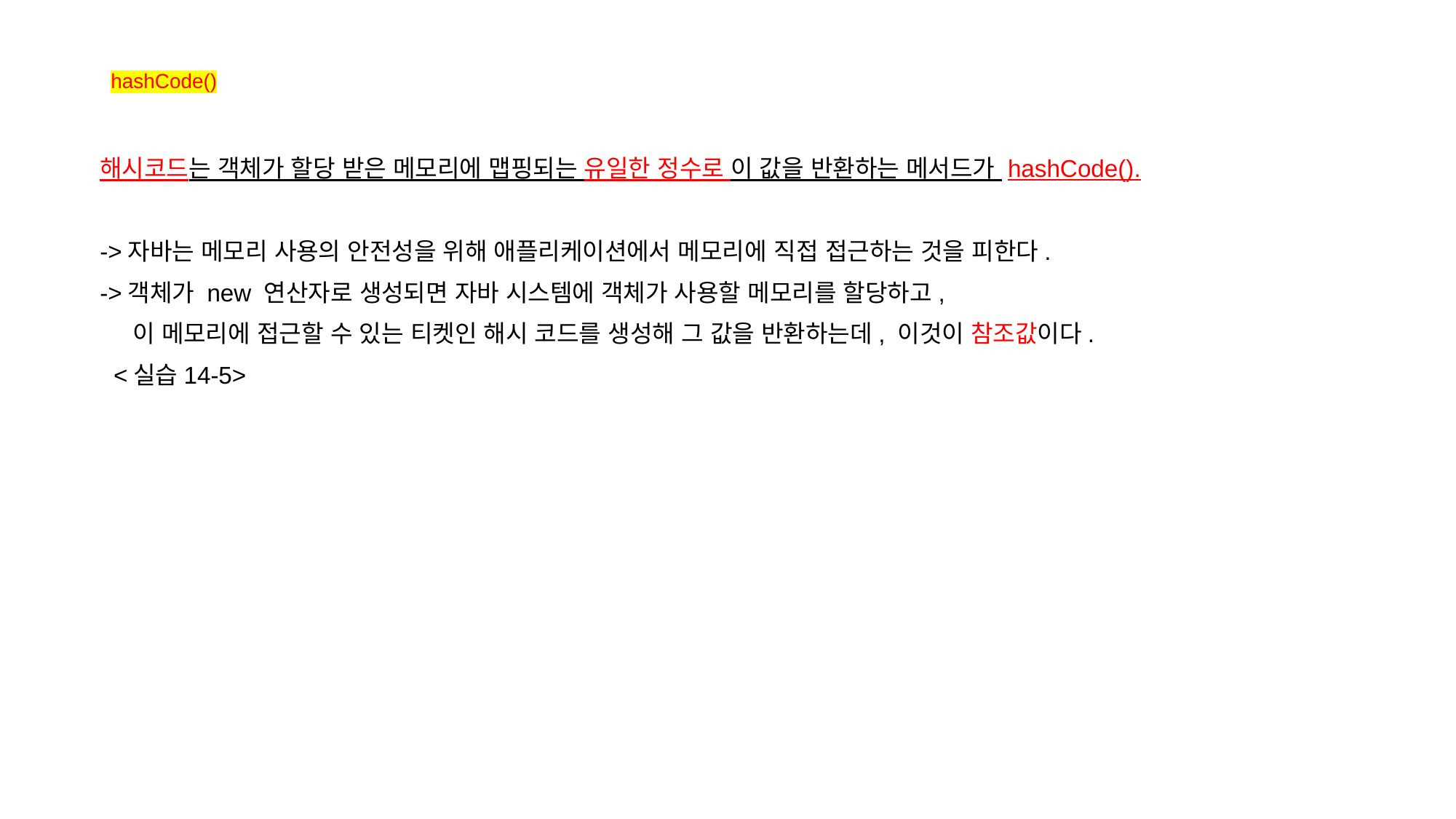

# hashCode()
해시코드는 객체가 할당 받은 메모리에 맵핑되는 유일한 정수로 이 값을 반환하는 메서드가 hashCode().

->자바는 메모리 사용의 안전성을 위해 애플리케이션에서 메모리에 직접 접근하는 것을 피한다.
->객체가 new 연산자로 생성되면 자바 시스템에 객체가 사용할 메모리를 할당하고,
    이 메모리에 접근할 수 있는 티켓인 해시 코드를 생성해 그 값을 반환하는데, 이것이 참조값이다.
  <실습14-5>